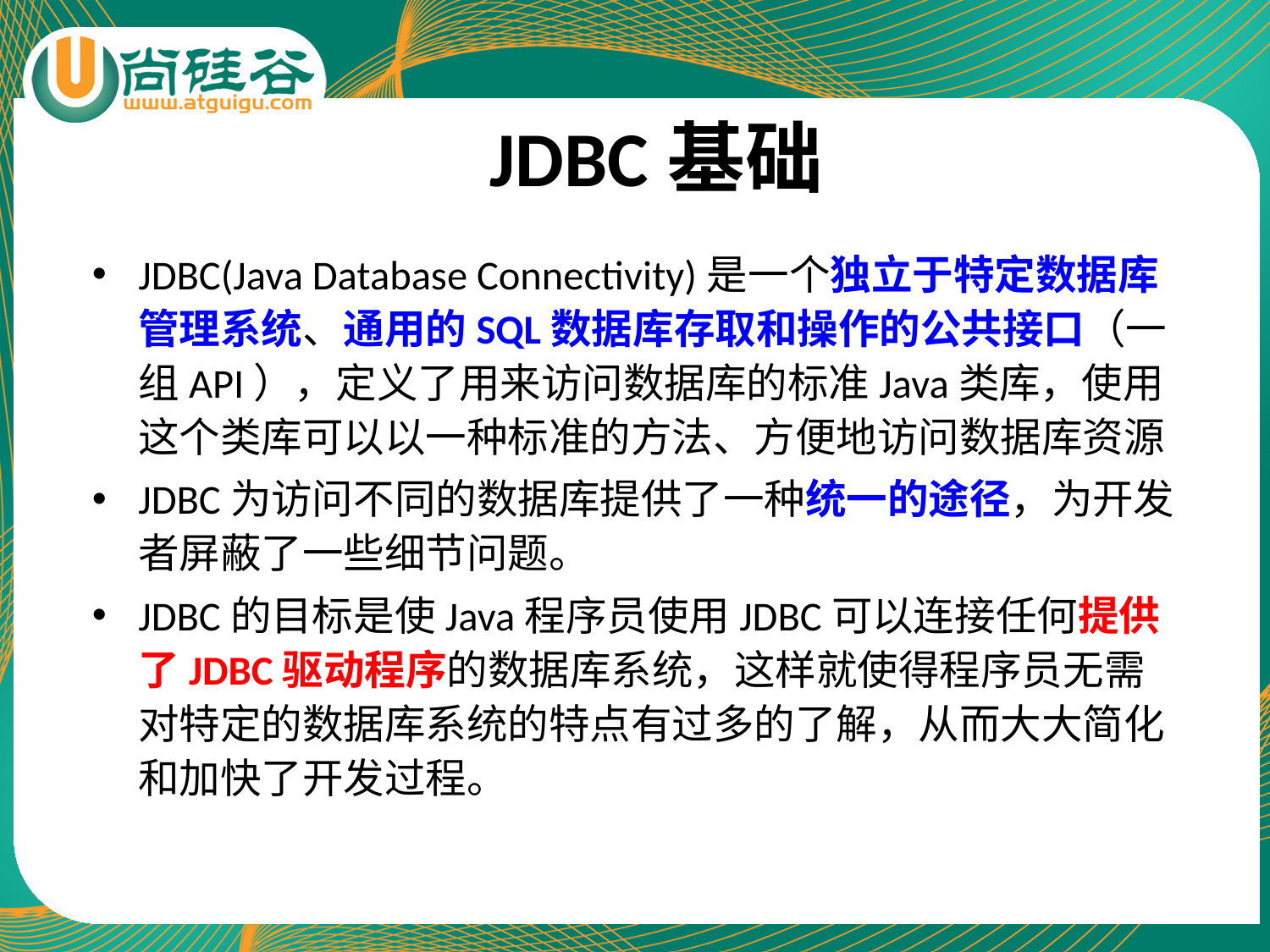

# JDBC基础
JDBC(Java Database Connectivity)是一个独立于特定数据库管理系统、通用的SQL数据库存取和操作的公共接口（一组API），定义了用来访问数据库的标准Java类库，使用这个类库可以以一种标准的方法、方便地访问数据库资源
JDBC为访问不同的数据库提供了一种统一的途径，为开发者屏蔽了一些细节问题。
JDBC的目标是使Java程序员使用JDBC可以连接任何提供了JDBC驱动程序的数据库系统，这样就使得程序员无需对特定的数据库系统的特点有过多的了解，从而大大简化和加快了开发过程。